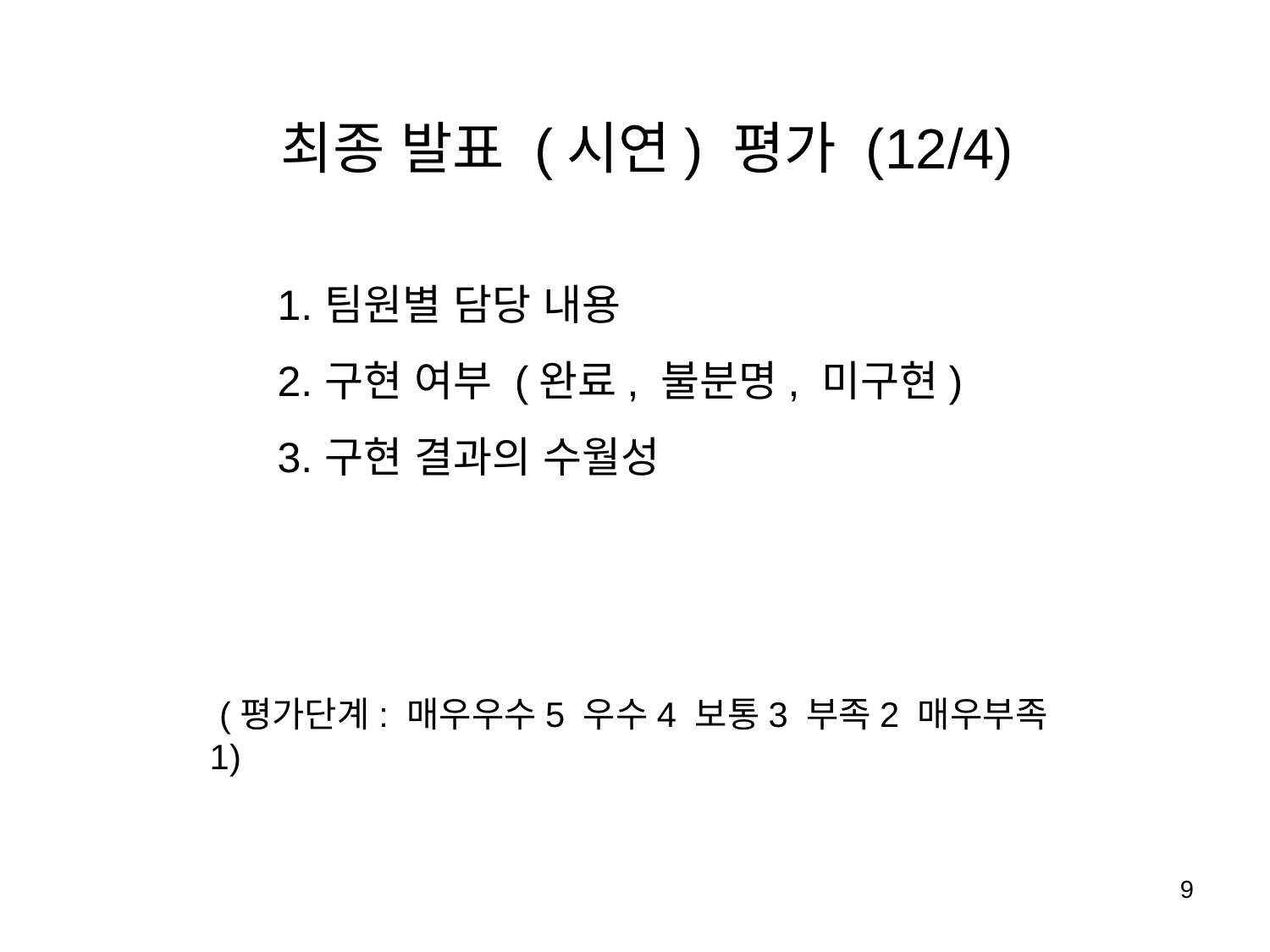

최종 발표 (시연) 평가 (12/4)
팀원별 담당 내용
구현 여부 (완료, 불분명, 미구현)
구현 결과의 수월성
 (평가단계: 매우우수5 우수4 보통3 부족2 매우부족1)
9